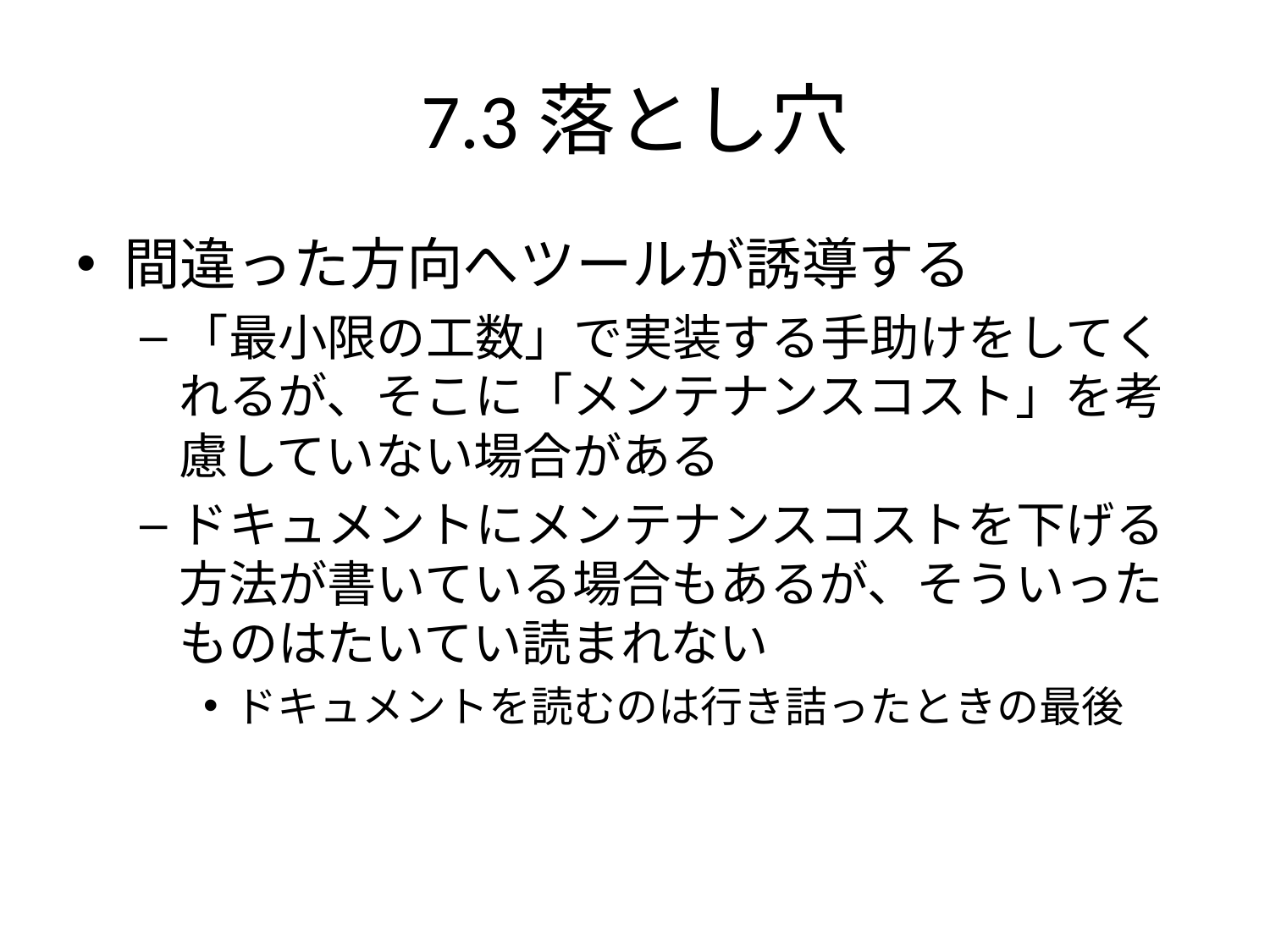

# 7.3落とし穴
間違った方向へツールが誘導する
「最小限の工数」で実装する手助けをしてくれるが、そこに「メンテナンスコスト」を考慮していない場合がある
ドキュメントにメンテナンスコストを下げる方法が書いている場合もあるが、そういったものはたいてい読まれない
ドキュメントを読むのは行き詰ったときの最後